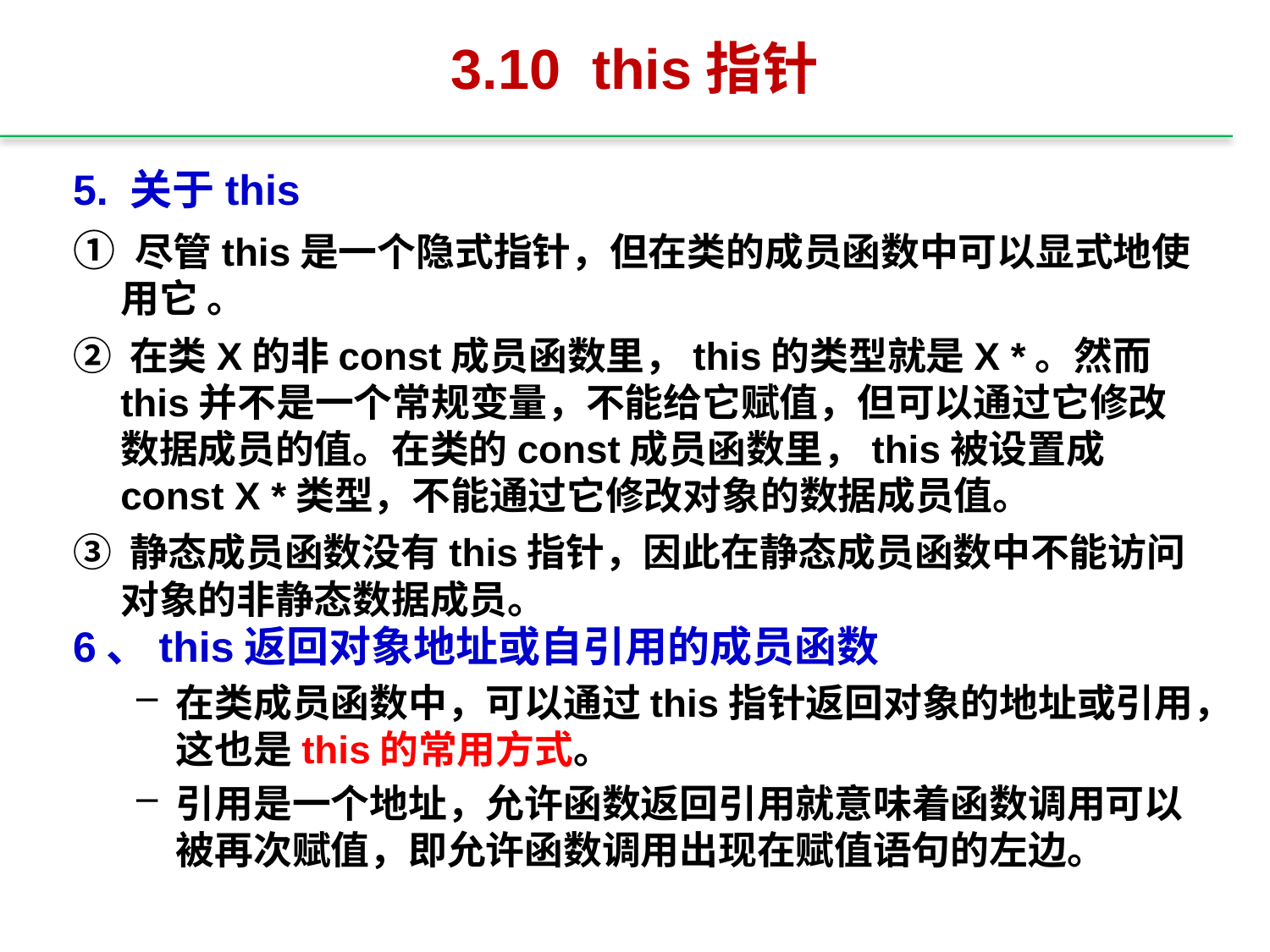

# 3.10  this指针
5. 关于this
① 尽管this是一个隐式指针，但在类的成员函数中可以显式地使用它 。
② 在类X的非const成员函数里，this的类型就是X *。然而this并不是一个常规变量，不能给它赋值，但可以通过它修改数据成员的值。在类的const成员函数里，this被设置成const X *类型，不能通过它修改对象的数据成员值。
③ 静态成员函数没有this指针，因此在静态成员函数中不能访问对象的非静态数据成员。
6、this返回对象地址或自引用的成员函数
在类成员函数中，可以通过this指针返回对象的地址或引用，这也是this的常用方式。
引用是一个地址，允许函数返回引用就意味着函数调用可以被再次赋值，即允许函数调用出现在赋值语句的左边。